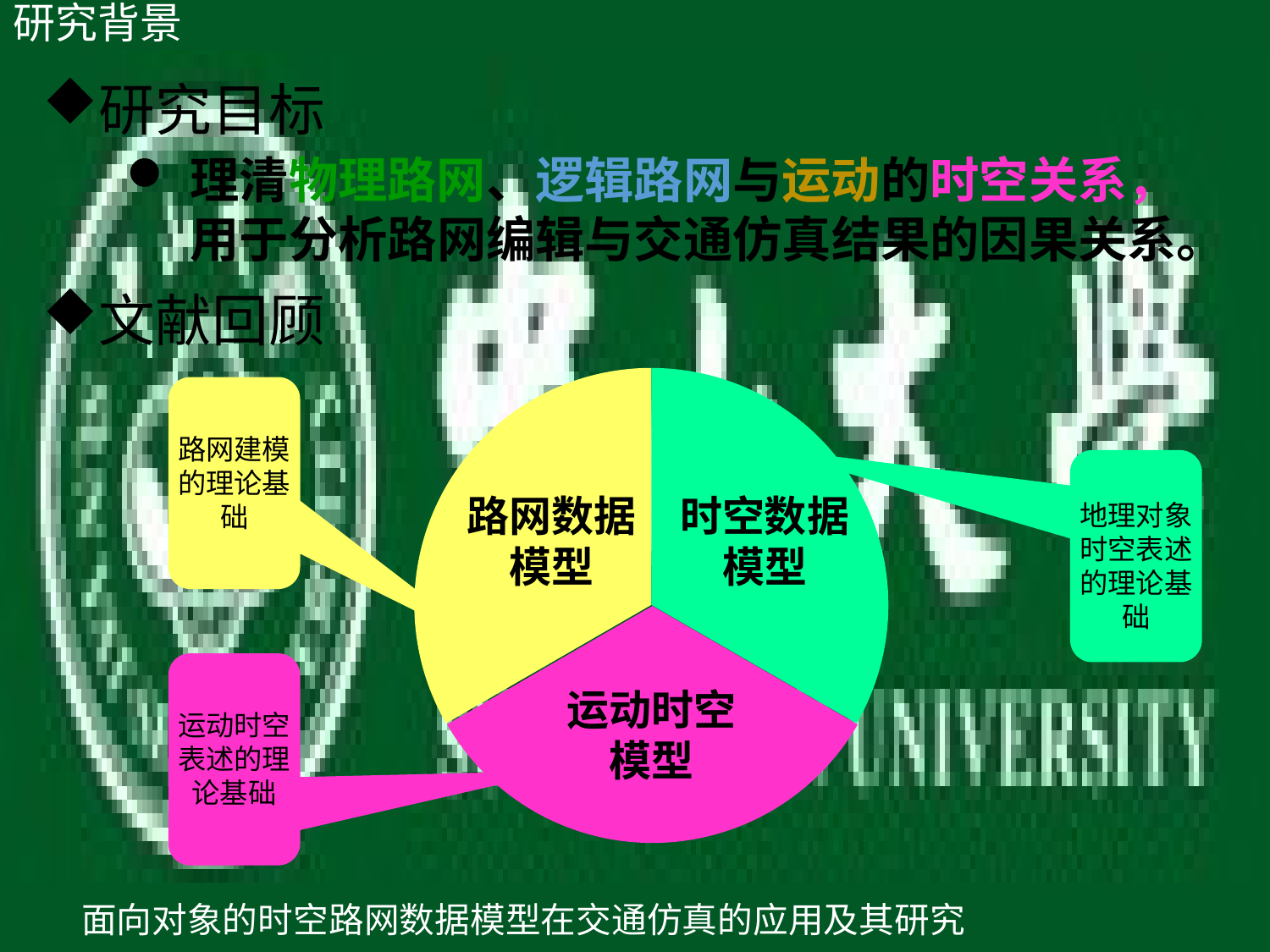

# 研究背景
6
研究目标
理清物理路网、逻辑路网与运动的时空关系，用于分析路网编辑与交通仿真结果的因果关系。
文献回顾

路网数据
模型

时空数据
模型

运动时空
模型

路网建模的理论基础

地理对象时空表述的理论基础

运动时空表述的理论基础